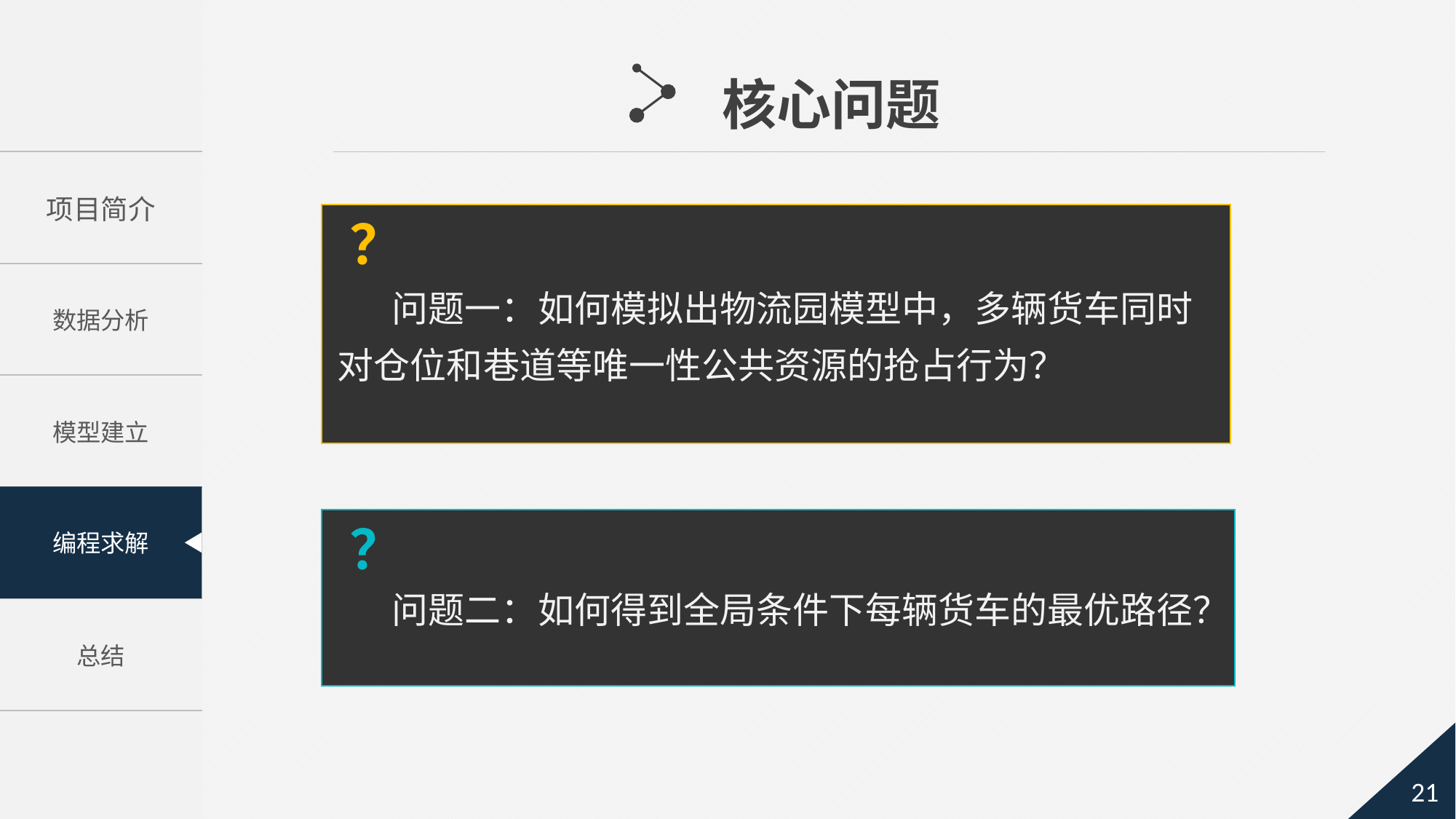

核心问题

？
问题一：如何模拟出物流园模型中，多辆货车同时对仓位和巷道等唯一性公共资源的抢占行为？

？
问题二：如何得到全局条件下每辆货车的最优路径？